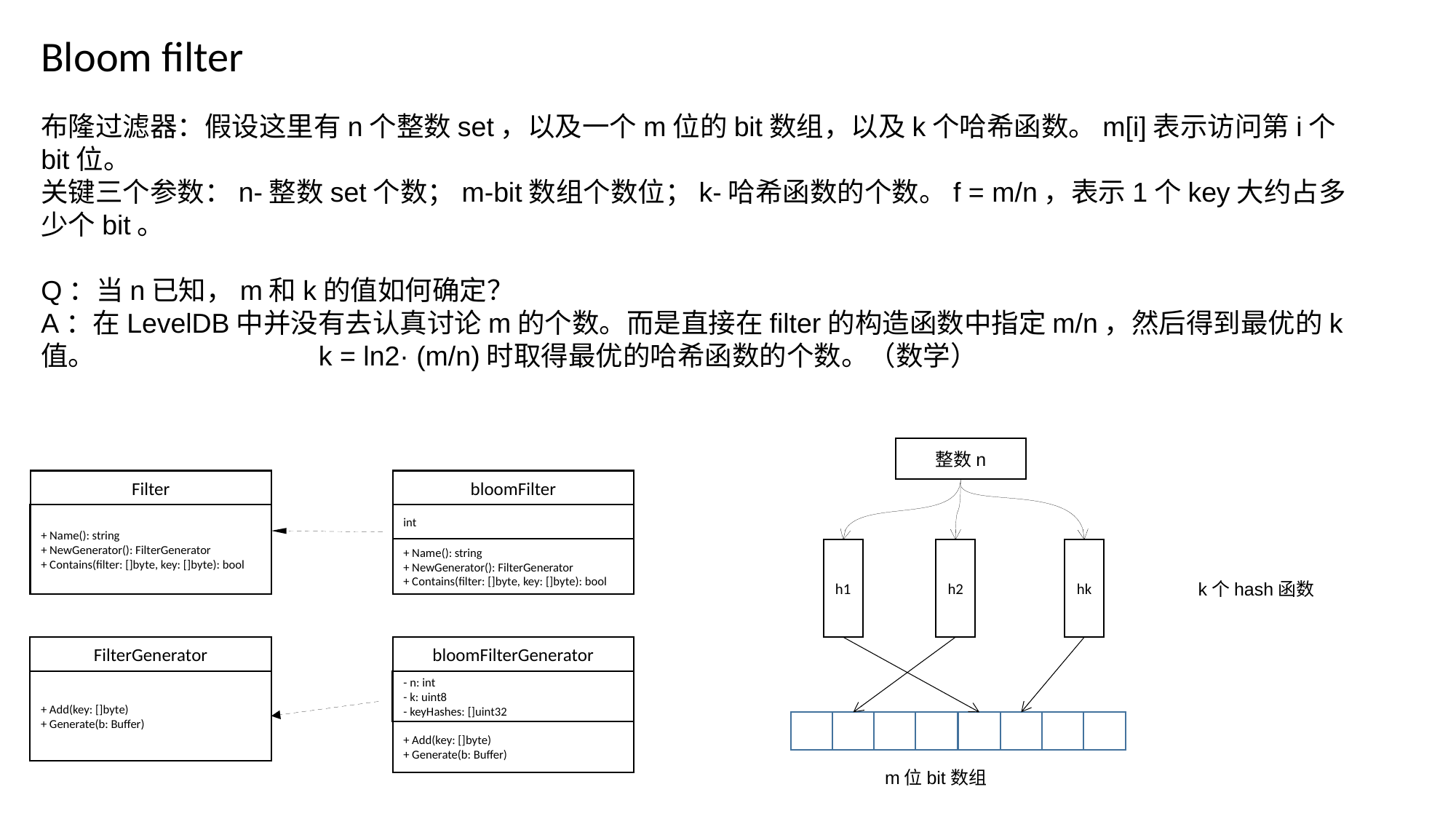

Bloom filter
布隆过滤器：假设这里有n个整数set，以及一个m位的bit数组，以及k个哈希函数。m[i]表示访问第i个bit位。
关键三个参数：n-整数set个数；m-bit数组个数位；k-哈希函数的个数。f = m/n，表示1个key大约占多少个bit。

Q：当n已知，m和k的值如何确定？
A：在LevelDB中并没有去认真讨论m的个数。而是直接在filter的构造函数中指定m/n，然后得到最优的k值。                                   k = ln2· (m/n)时取得最优的哈希函数的个数。（数学）

整数n
h1
h2
hk
k个hash函数

m位bit数组
Filter
+ Name(): string
+ NewGenerator(): FilterGenerator
+ Contains(filter: []byte, key: []byte): bool
bloomFilter
int
+ Name(): string
+ NewGenerator(): FilterGenerator
+ Contains(filter: []byte, key: []byte): bool
FilterGenerator
+ Add(key: []byte)
+ Generate(b: Buffer)
bloomFilterGenerator
- n: int
- k: uint8
- keyHashes: []uint32
+ Add(key: []byte)
+ Generate(b: Buffer)